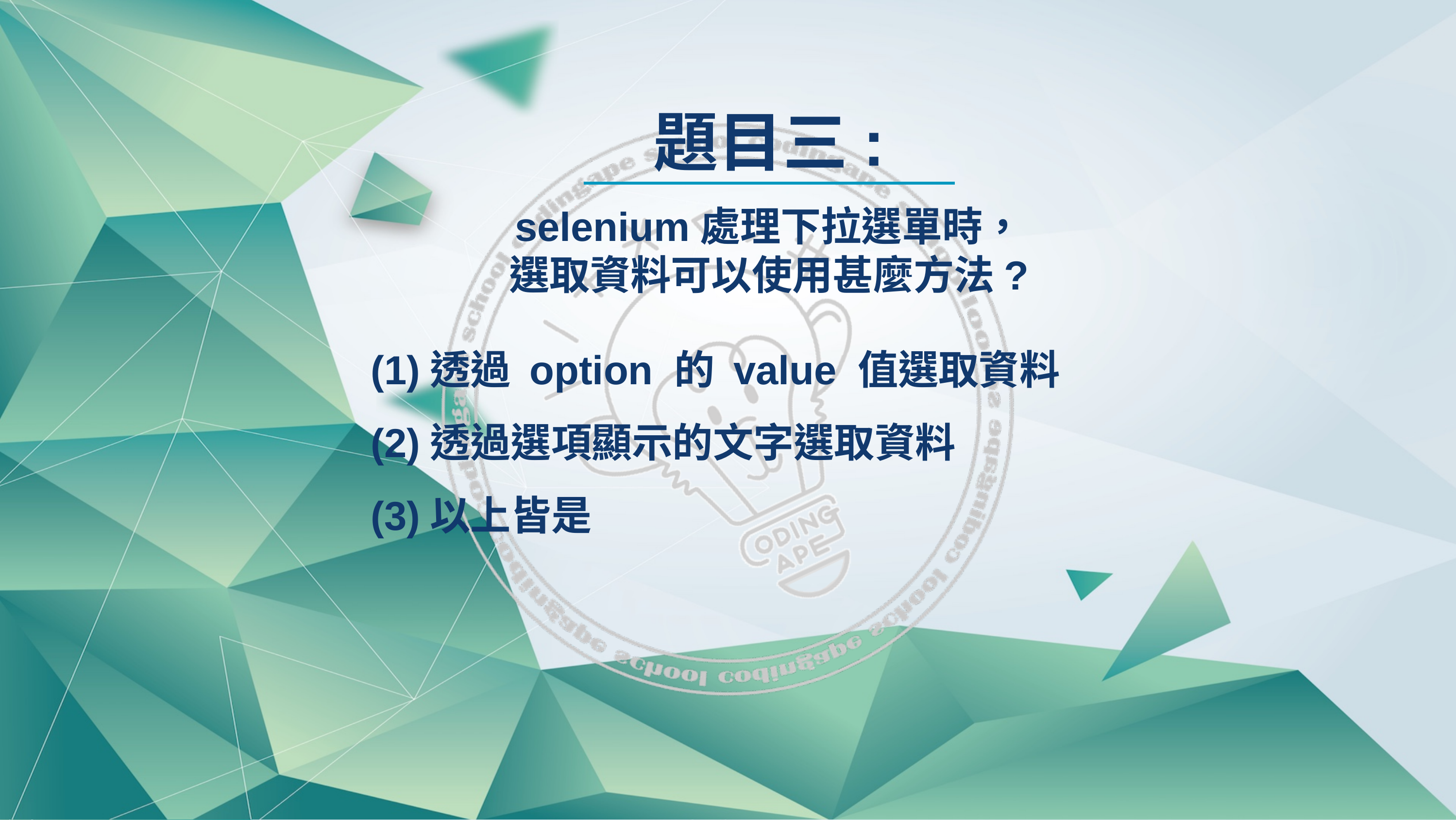

題目三:
selenium處理下拉選單時，
選取資料可以使用甚麼方法?
(1)透過 option 的 value 值選取資料
(2)透過選項顯示的文字選取資料
(3)以上皆是